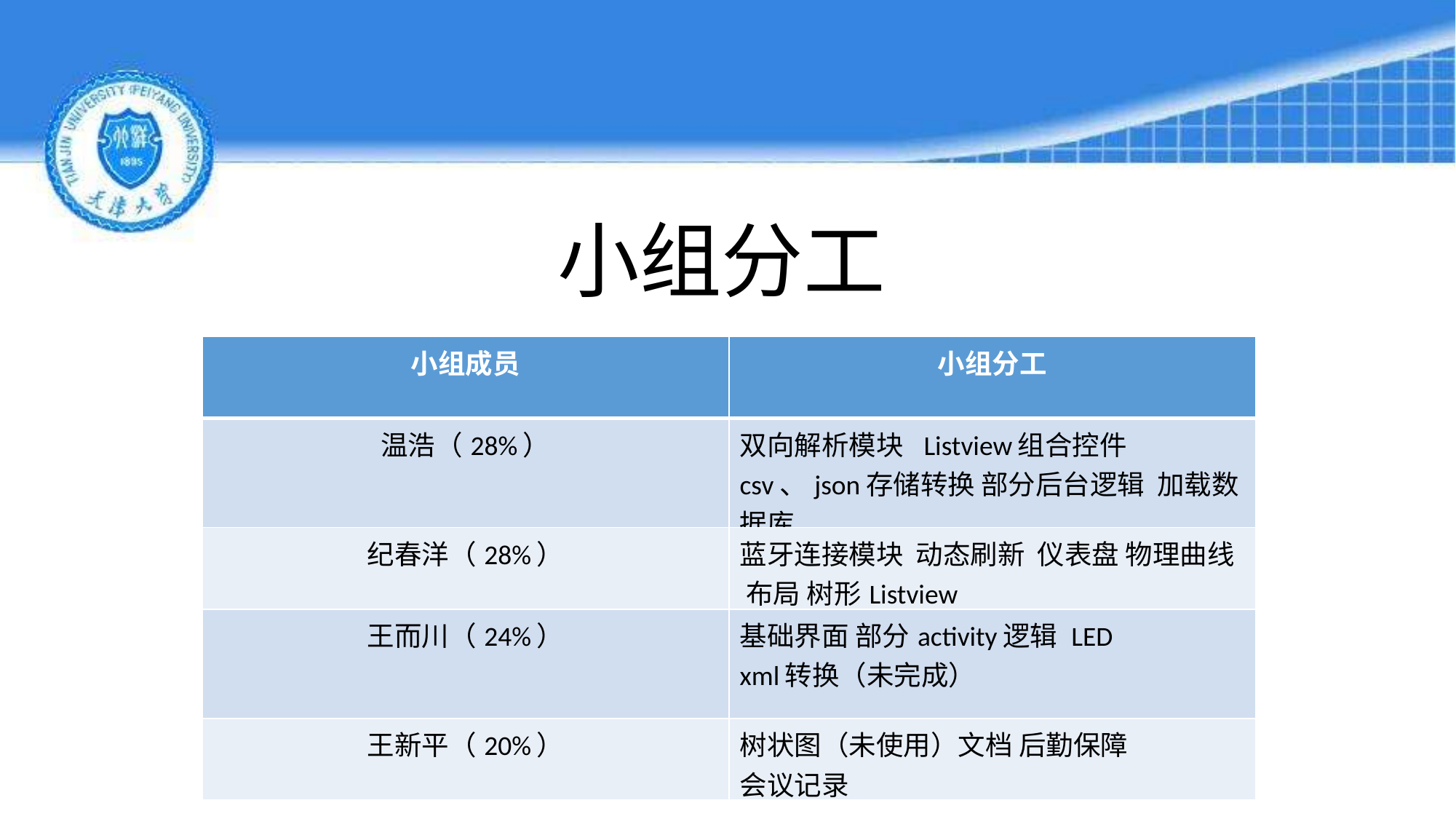

小组分工
| 小组成员 | 小组分工 |
| --- | --- |
| 温浩（28%） | 双向解析模块 Listview组合控件 csv、json存储转换 部分后台逻辑 加载数据库 |
| 纪春洋（28%） | 蓝牙连接模块 动态刷新 仪表盘 物理曲线 布局 树形Listview |
| 王而川（24%） | 基础界面 部分activity逻辑 LED xml转换（未完成） |
| 王新平（20%） | 树状图（未使用）文档 后勤保障 会议记录 |